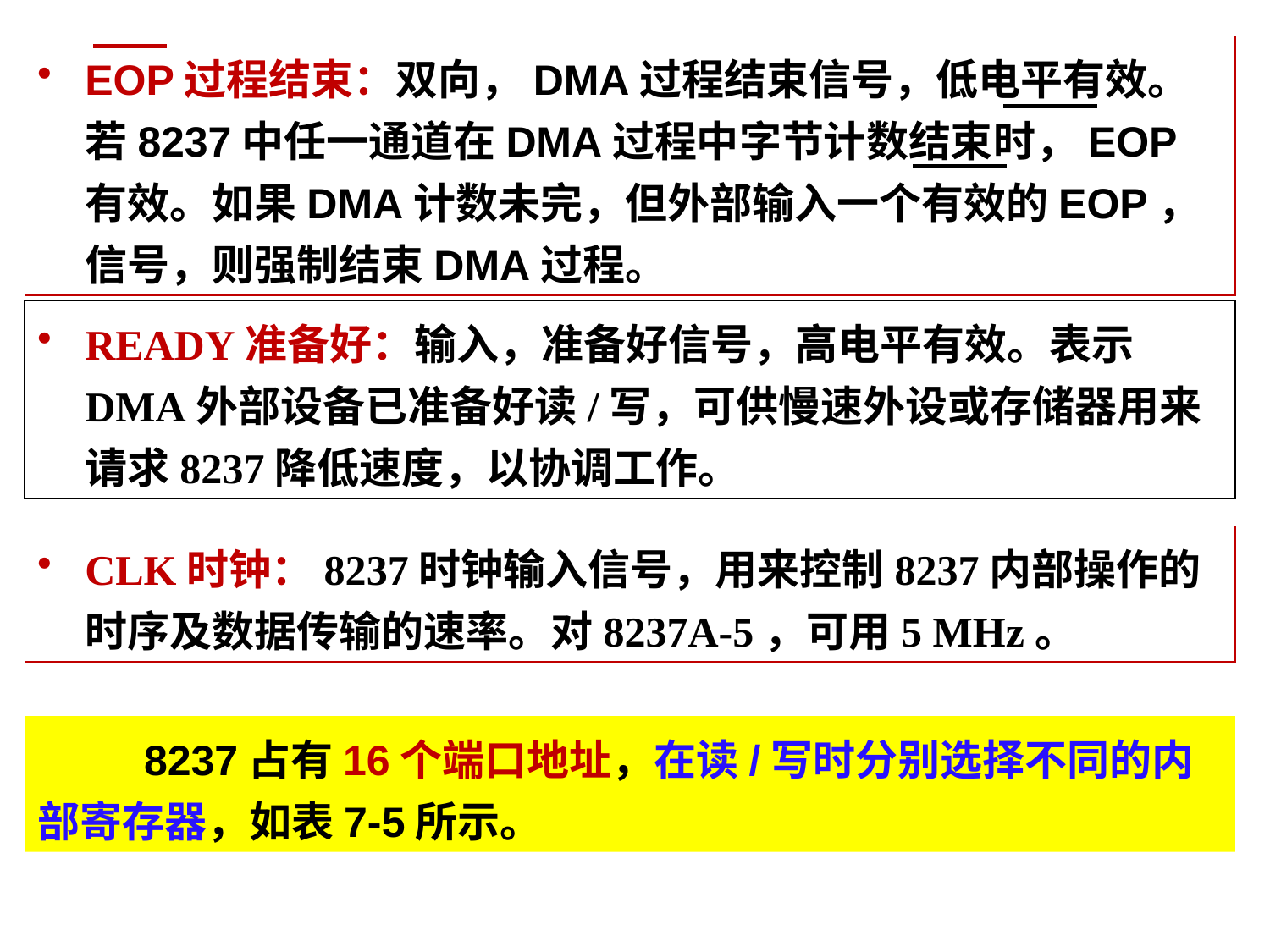

EOP过程结束：双向，DMA过程结束信号，低电平有效。若8237中任一通道在DMA过程中字节计数结束时，EOP有效。如果DMA计数未完，但外部输入一个有效的EOP，信号，则强制结束DMA过程。
READY准备好：输入，准备好信号，高电平有效。表示DMA外部设备已准备好读/写，可供慢速外设或存储器用来请求8237降低速度，以协调工作。
CLK时钟：8237时钟输入信号，用来控制8237内部操作的时序及数据传输的速率。对8237A-5，可用5 MHz。
         8237占有16个端口地址，在读/写时分别选择不同的内部寄存器，如表7-5所示。
118